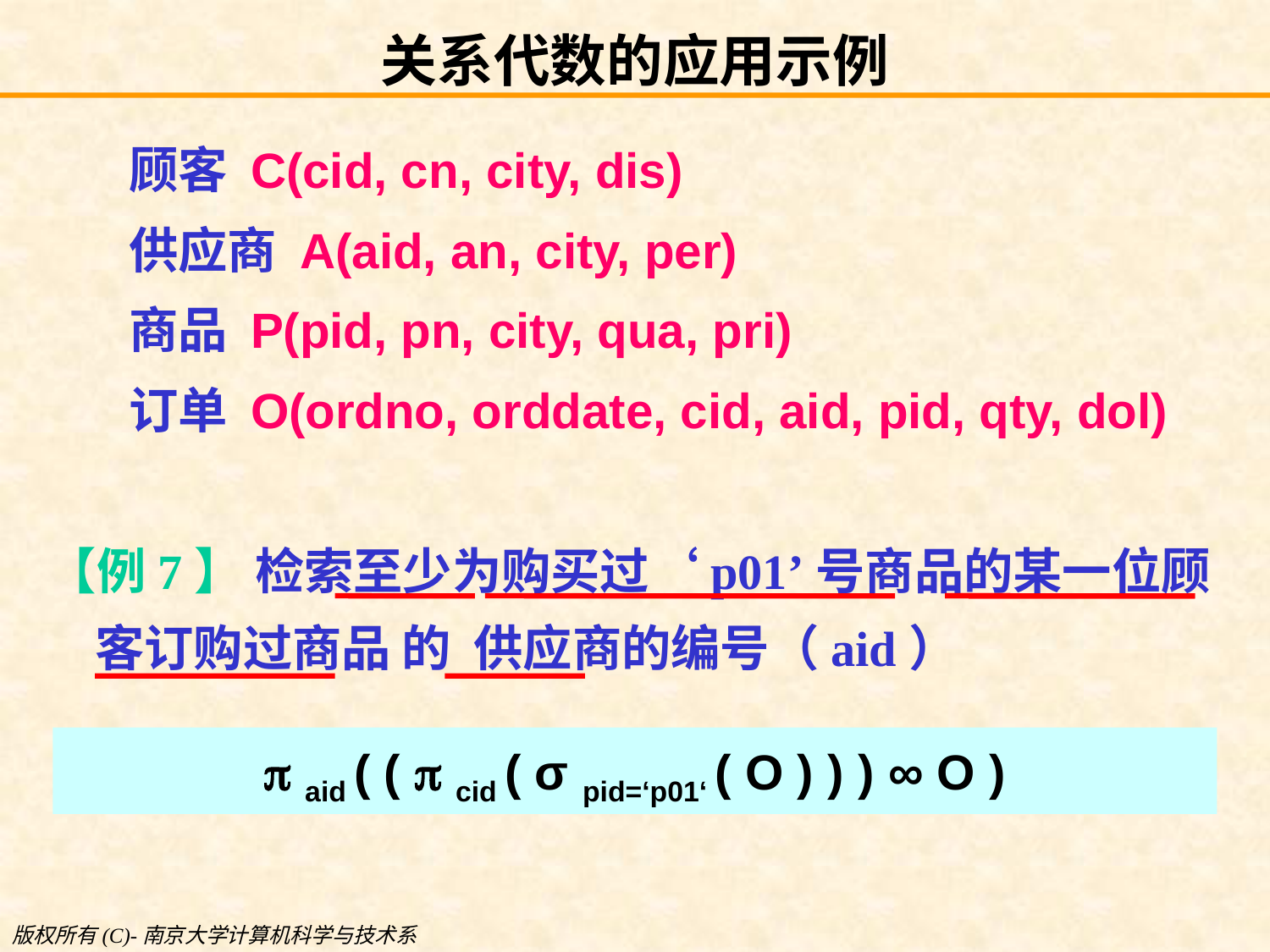

190
# 关系代数的应用示例
顾客 C(cid, cn, city, dis)
供应商 A(aid, an, city, per)
商品 P(pid, pn, city, qua, pri)
订单 O(ordno, orddate, cid, aid, pid, qty, dol)
【例7】 检索至少为购买过‘p01’号商品的某一位顾客订购过商品 的  供应商的编号（aid）

π aid ( ( π cid ( σ pid=‘p01‘ ( O ) ) ) ∞ O )
版权所有(C)-南京大学计算机科学与技术系